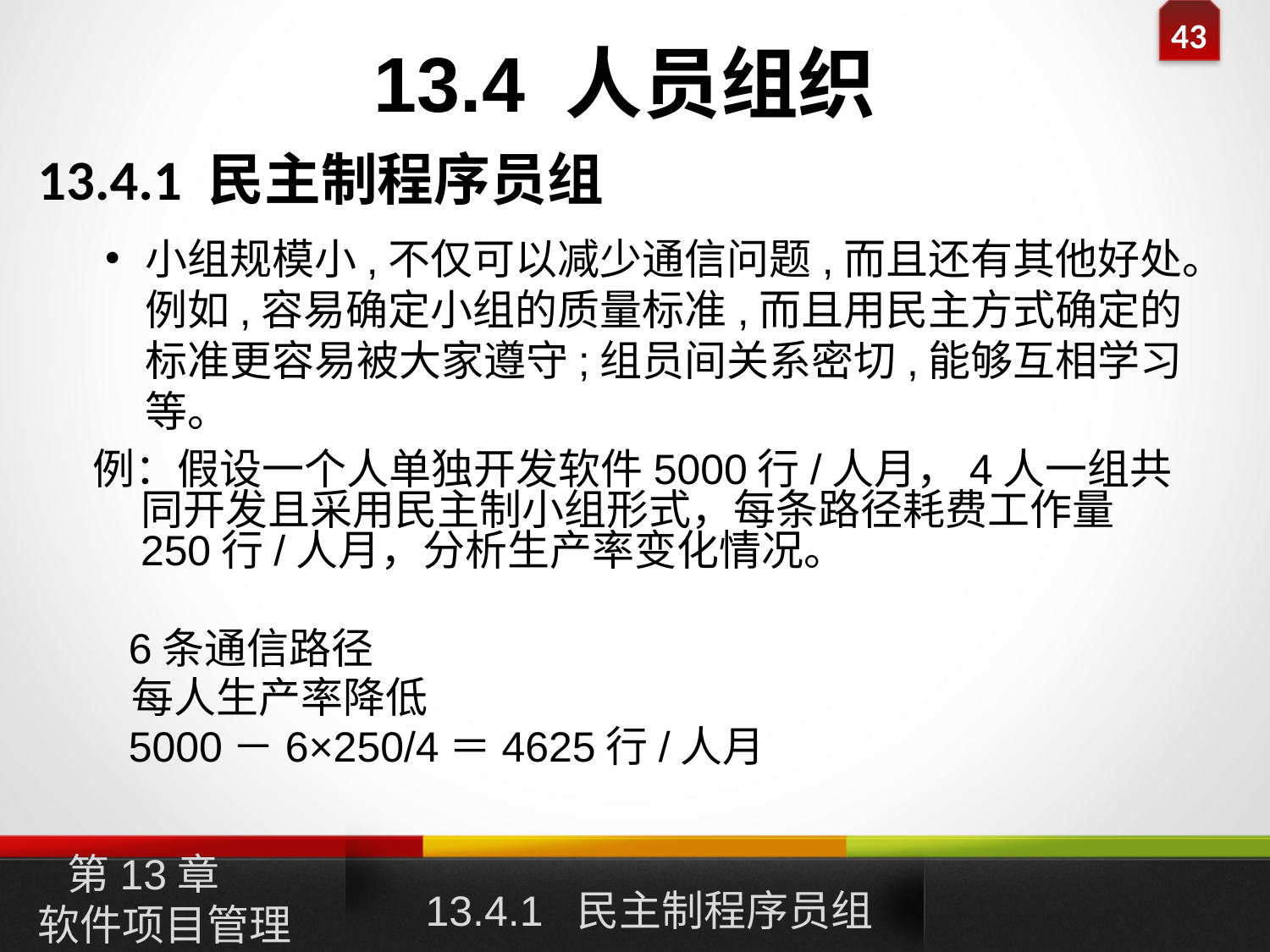

# 13.4 人员组织
13.4.1 民主制程序员组
小组规模小,不仅可以减少通信问题,而且还有其他好处。例如,容易确定小组的质量标准,而且用民主方式确定的标准更容易被大家遵守;组员间关系密切,能够互相学习等。
例：假设一个人单独开发软件5000行/人月，4人一组共同开发且采用民主制小组形式，每条路径耗费工作量250行/人月，分析生产率变化情况。

   6条通信路径
   每人生产率降低
   5000－6×250/4＝4625行/人月
第13章
软件项目管理
13.4.1  民主制程序员组